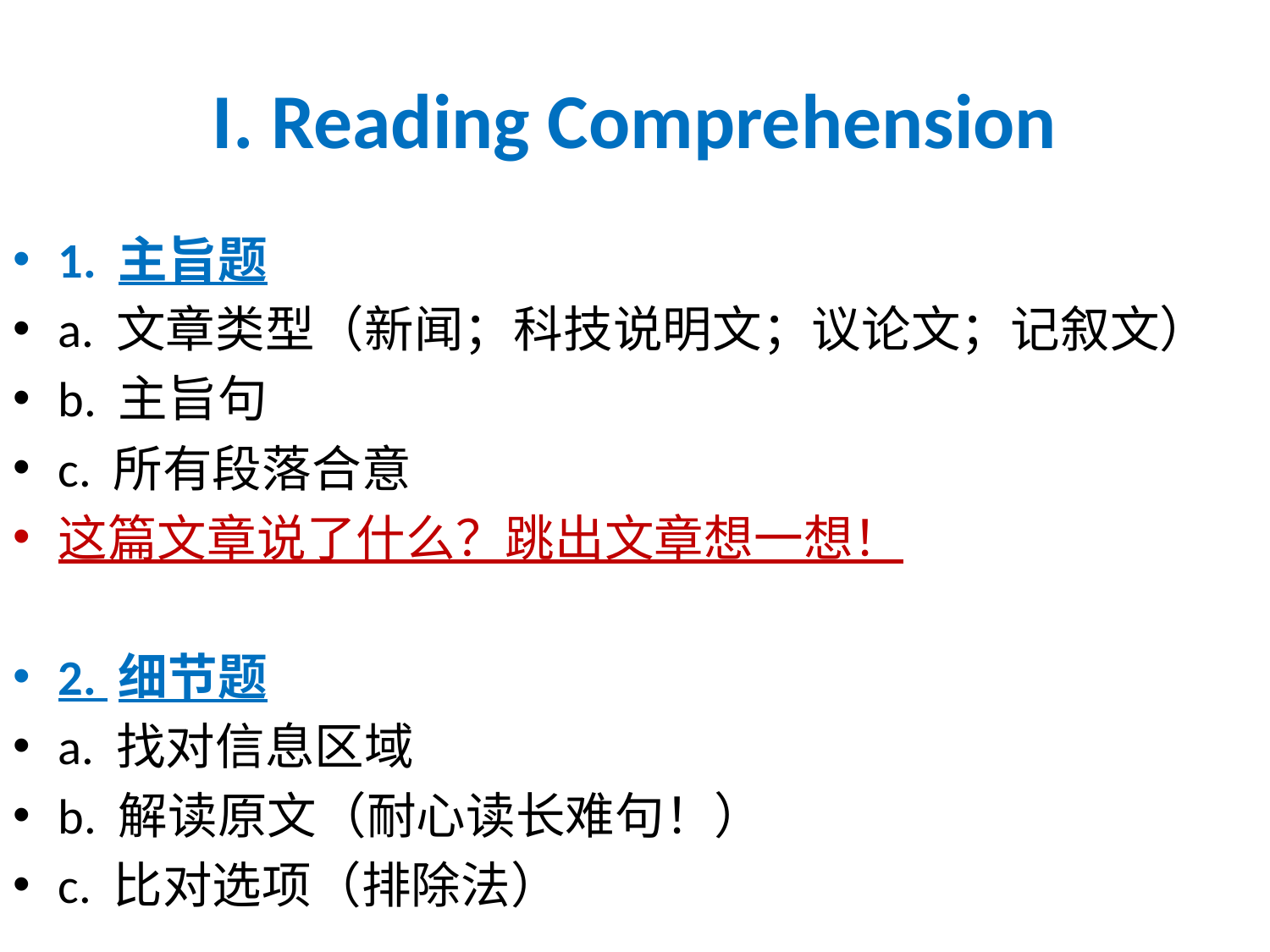

# I. Reading Comprehension
1. 主旨题
a. 文章类型（新闻；科技说明文；议论文；记叙文）
b. 主旨句
c. 所有段落合意
这篇文章说了什么？跳出文章想一想！

2. 细节题
a. 找对信息区域
b. 解读原文（耐心读长难句！）
c. 比对选项（排除法）